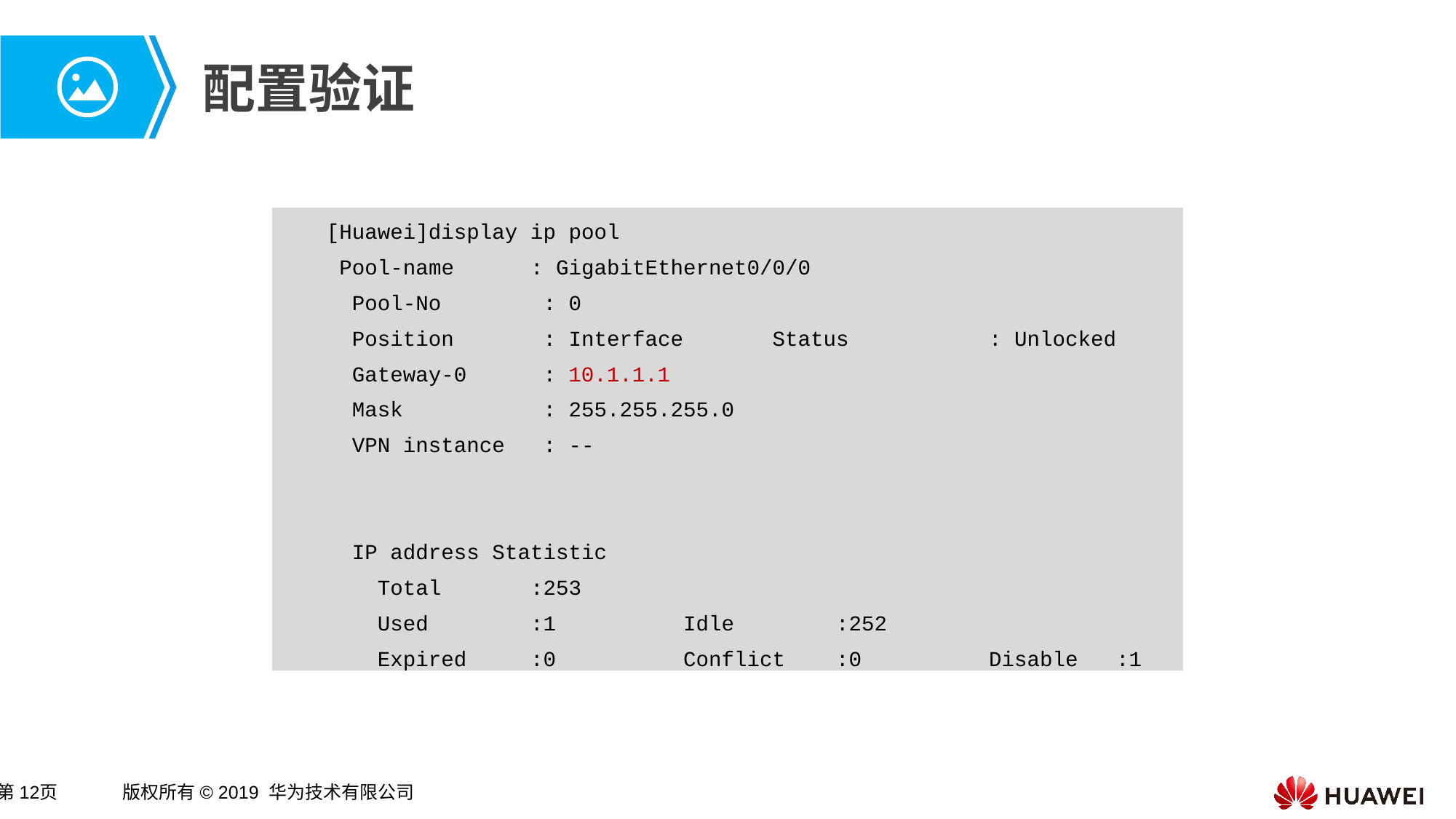

# 配置验证
[Huawei]display ip pool
 Pool-name      : GigabitEthernet0/0/0
  Pool-No        : 0
  Position       : Interface       Status           : Unlocked
  Gateway-0      : 10.1.1.1
  Mask           : 255.255.255.0
  VPN instance   : --

  IP address Statistic
    Total       :253
    Used        :1          Idle        :252
    Expired     :0          Conflict    :0          Disable   :1